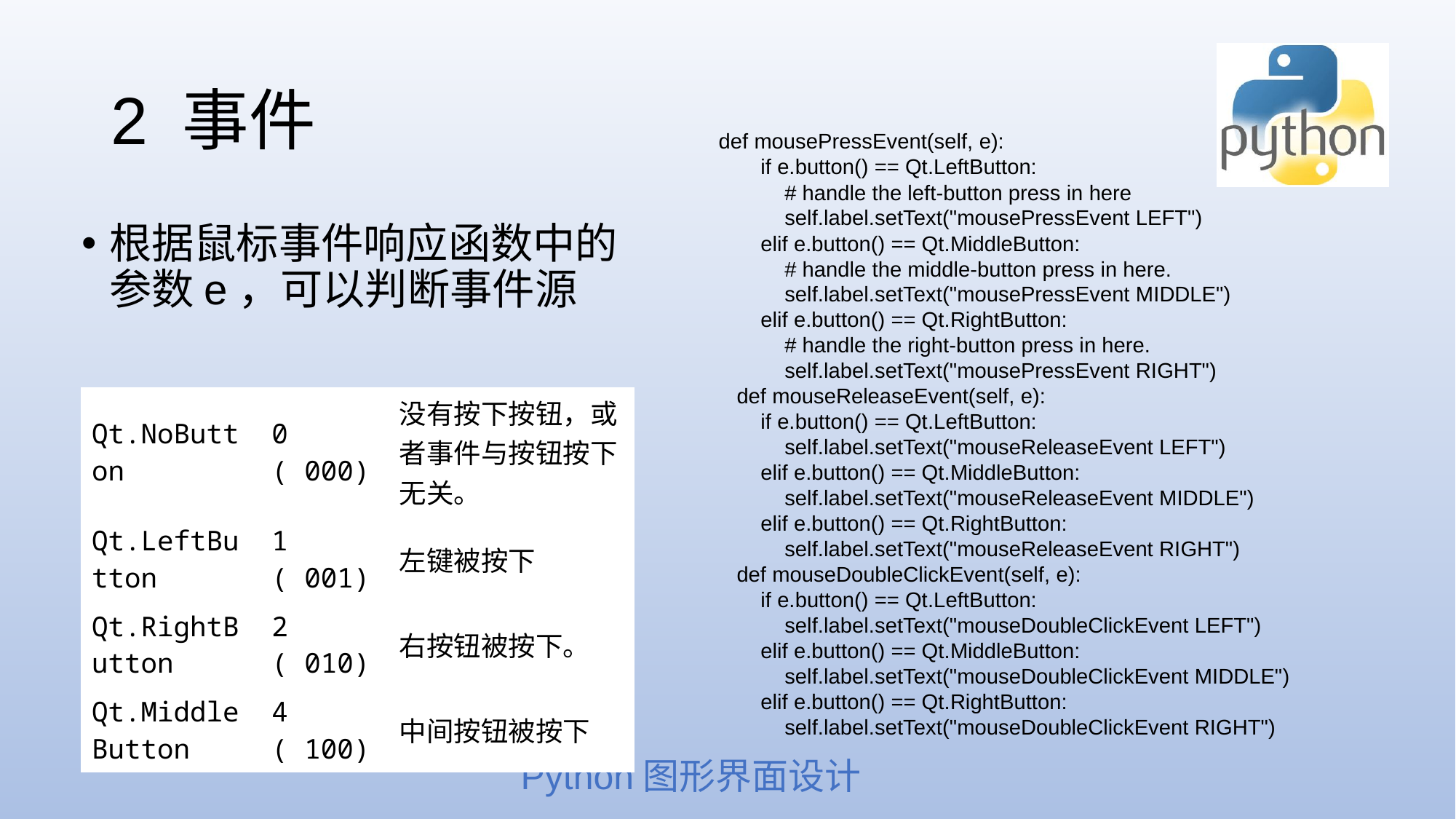

# 2 事件
 def mousePressEvent(self, e):
        if e.button() == Qt.LeftButton:
            # handle the left-button press in here
            self.label.setText("mousePressEvent LEFT")
        elif e.button() == Qt.MiddleButton:
            # handle the middle-button press in here.
            self.label.setText("mousePressEvent MIDDLE")
        elif e.button() == Qt.RightButton:
            # handle the right-button press in here.
            self.label.setText("mousePressEvent RIGHT")
    def mouseReleaseEvent(self, e):
        if e.button() == Qt.LeftButton:
            self.label.setText("mouseReleaseEvent LEFT")
        elif e.button() == Qt.MiddleButton:
            self.label.setText("mouseReleaseEvent MIDDLE")
        elif e.button() == Qt.RightButton:
            self.label.setText("mouseReleaseEvent RIGHT")
    def mouseDoubleClickEvent(self, e):
        if e.button() == Qt.LeftButton:
            self.label.setText("mouseDoubleClickEvent LEFT")
        elif e.button() == Qt.MiddleButton:
            self.label.setText("mouseDoubleClickEvent MIDDLE")
        elif e.button() == Qt.RightButton:
            self.label.setText("mouseDoubleClickEvent RIGHT")
根据鼠标事件响应函数中的参数e，可以判断事件源

| Qt.NoButton | 0 ( 000) | 没有按下按钮，或者事件与按钮按下无关。 |
| --- | --- | --- |
| Qt.LeftButton | 1 ( 001) | 左键被按下 |
| Qt.RightButton | 2 ( 010) | 右按钮被按下。 |
| Qt.MiddleButton | 4 ( 100) | 中间按钮被按下 |